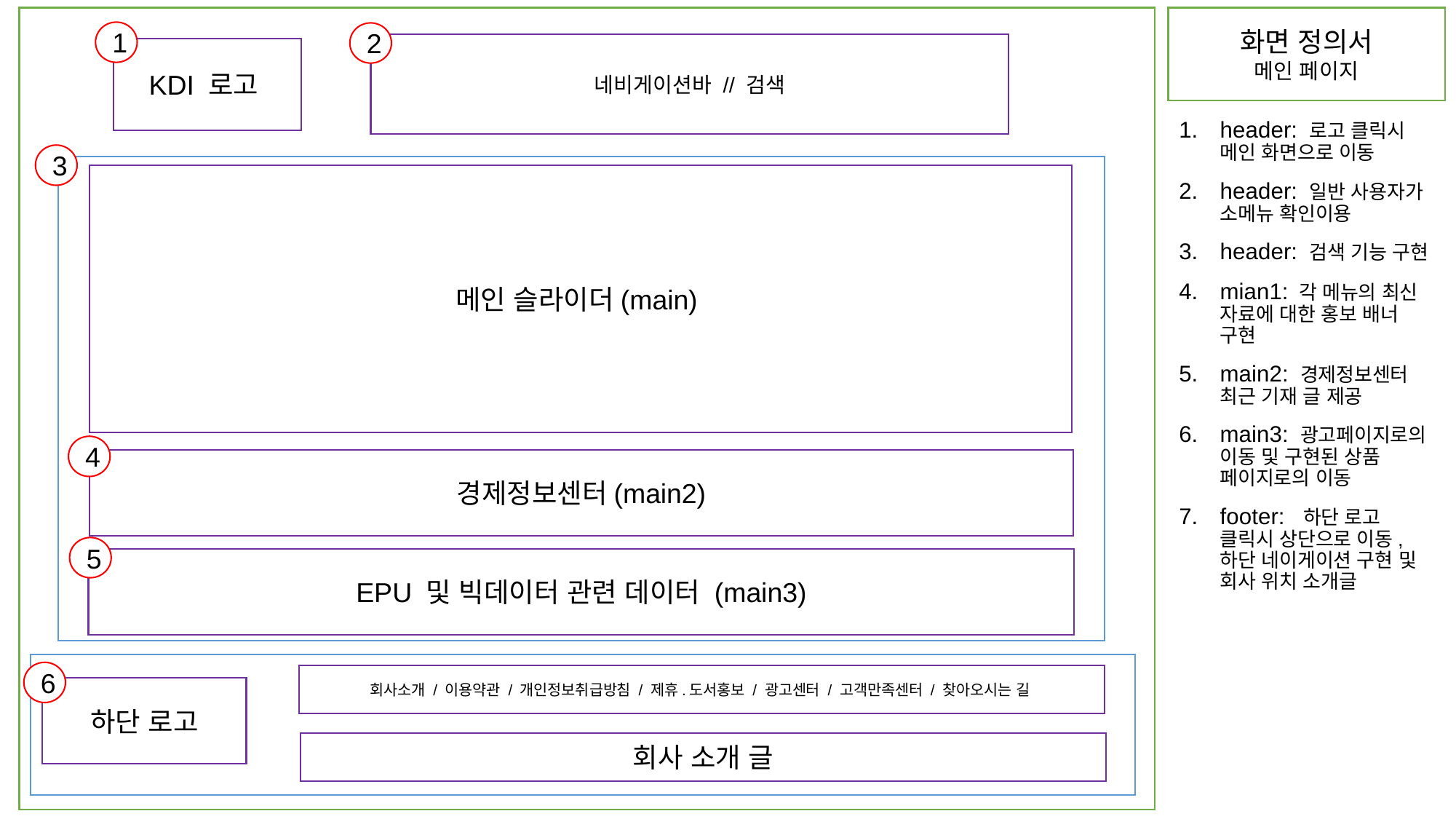

화면 정의서
메인 페이지
1
2
네비게이션바 // 검색
KDI 로고
header: 로고 클릭시 메인 화면으로 이동
header: 일반 사용자가 소메뉴 확인이용
header: 검색 기능 구현
mian1: 각 메뉴의 최신 자료에 대한 홍보 배너 구현
main2: 경제정보센터 최근 기재 글 제공
main3: 광고페이지로의 이동 및 구현된 상품 페이지로의 이동
footer:  하단 로고 클릭시 상단으로 이동, 하단 네이게이션 구현 및 회사 위치 소개글

3

메인 슬라이더(main)
경제정보센터(main2)
EPU 및 빅데이터 관련 데이터 (main3)

회사소개 / 이용약관 / 개인정보취급방침 / 제휴.도서홍보 / 광고센터 / 고객만족센터 / 찾아오시는 길
하단 로고
회사 소개 글
4
5
6